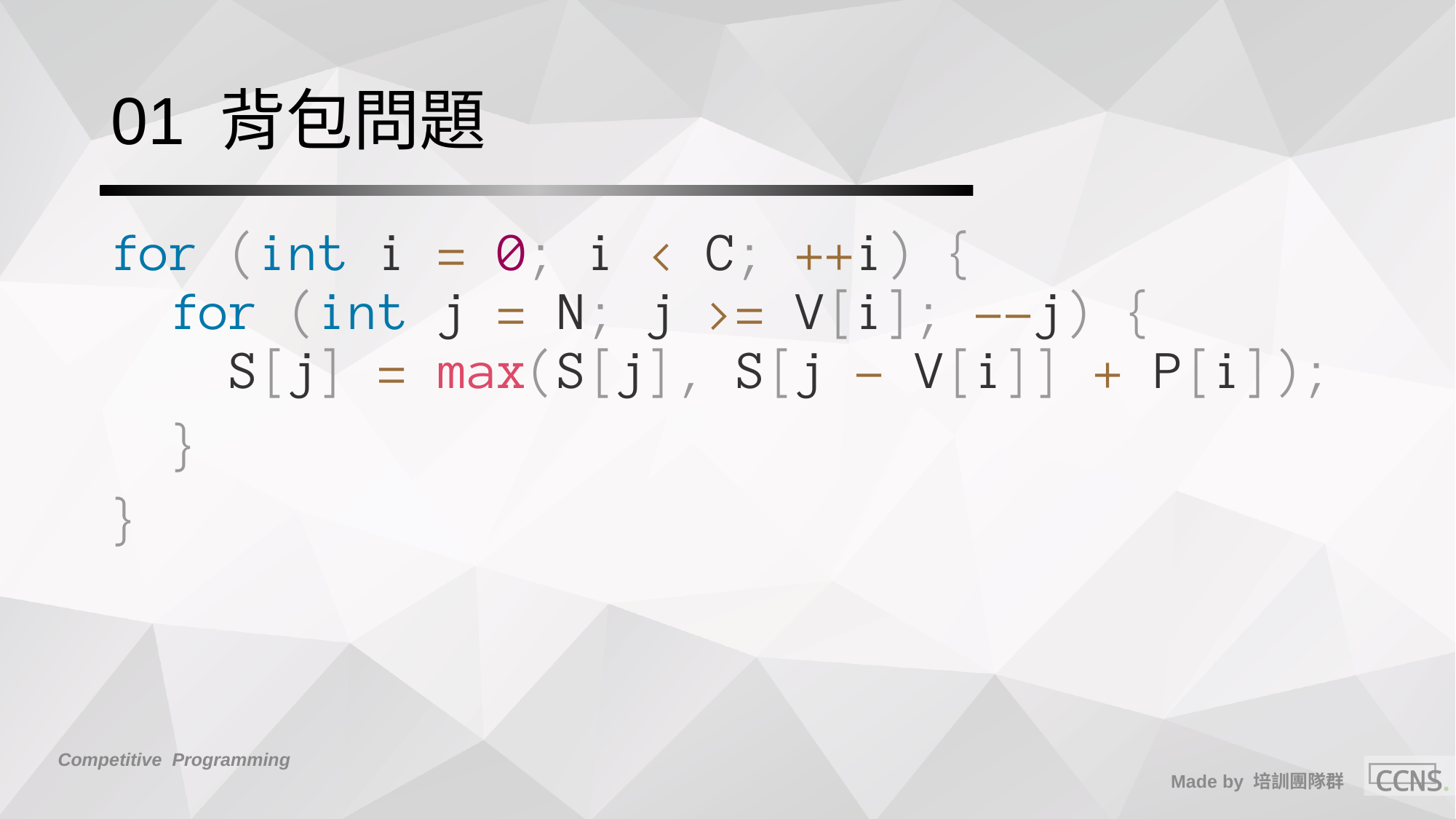

# 01 背包問題
for (int i = 0; i < C; ++i) {
  for (int j = N; j >= V[i]; --j) {
    S[j] = max(S[j], S[j - V[i]] + P[i]);
  }
}